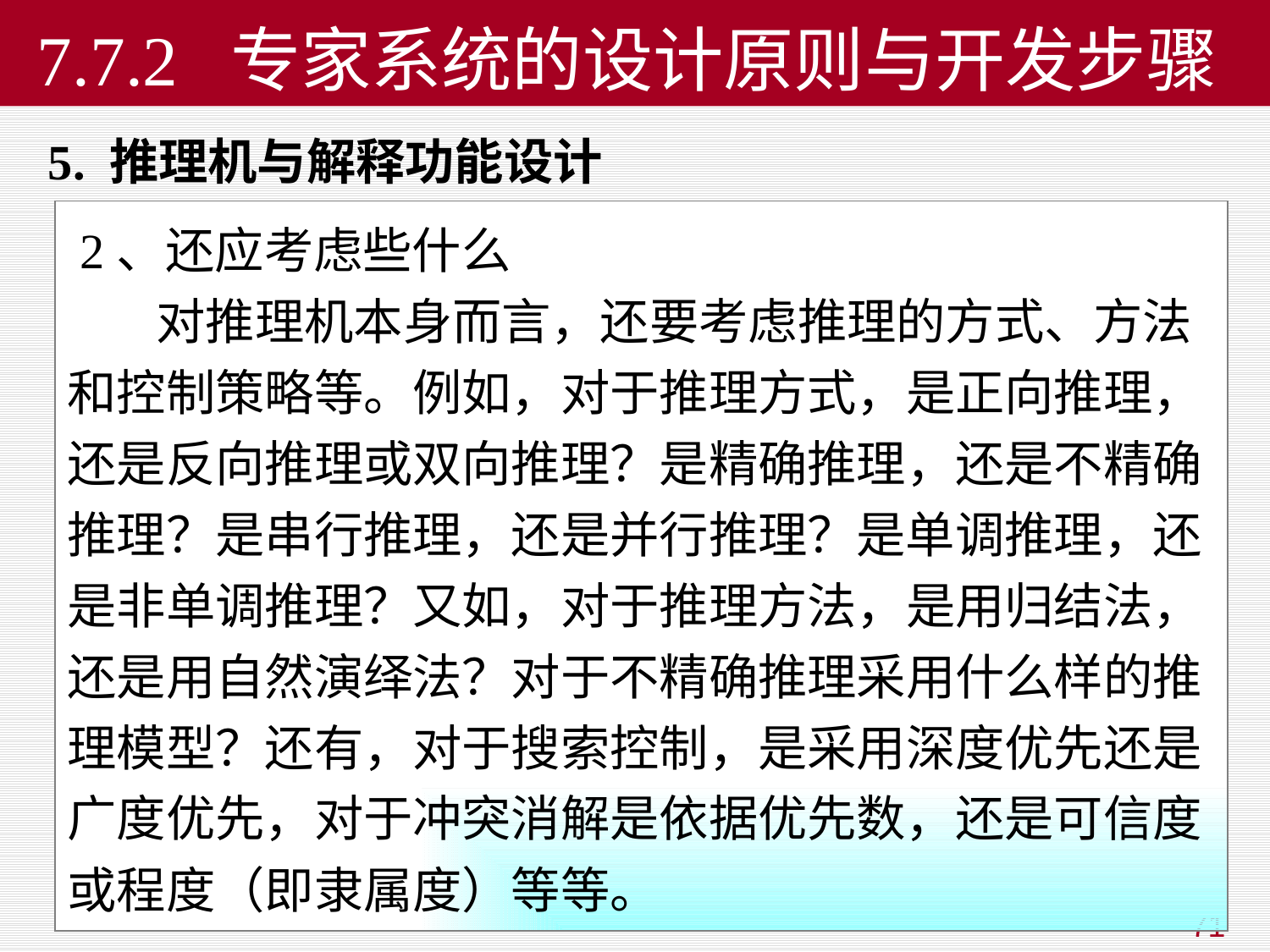

# 7.7.2  专家系统的设计原则与开发步骤
5. 推理机与解释功能设计
 2、还应考虑些什么
       对推理机本身而言，还要考虑推理的方式、方法和控制策略等。例如，对于推理方式，是正向推理，还是反向推理或双向推理？是精确推理，还是不精确推理？是串行推理，还是并行推理？是单调推理，还是非单调推理？又如，对于推理方法，是用归结法，还是用自然演绎法？对于不精确推理采用什么样的推理模型？还有，对于搜索控制，是采用深度优先还是广度优先，对于冲突消解是依据优先数，还是可信度或程度（即隶属度）等等。
71